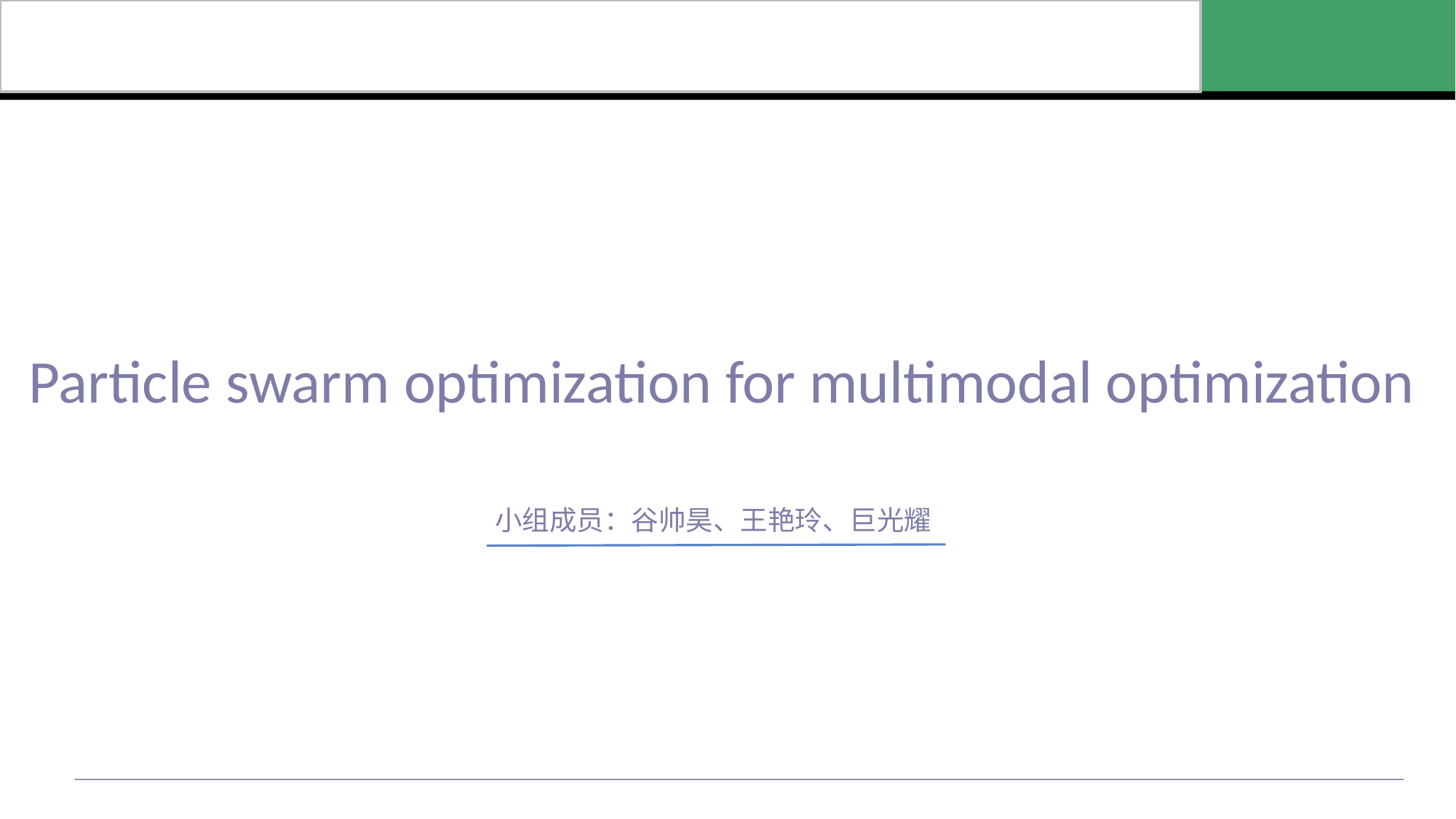

#

 Particle swarm optimization for multimodal optimization
小组成员：谷帅昊、王艳玲、巨光耀